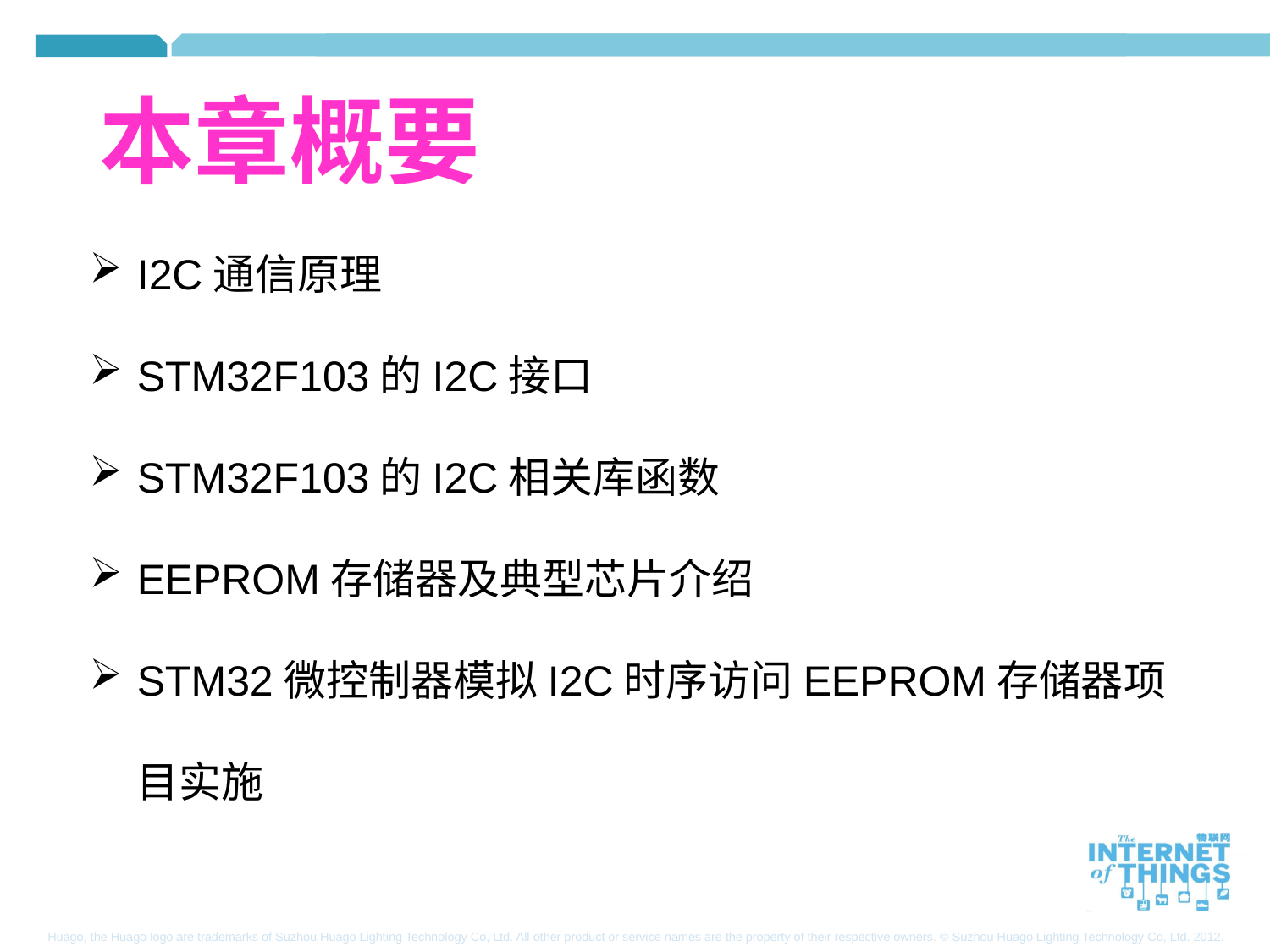

本章概要
I2C通信原理
STM32F103的I2C接口
STM32F103的I2C相关库函数
EEPROM存储器及典型芯片介绍
STM32微控制器模拟I2C时序访问EEPROM存储器项目实施